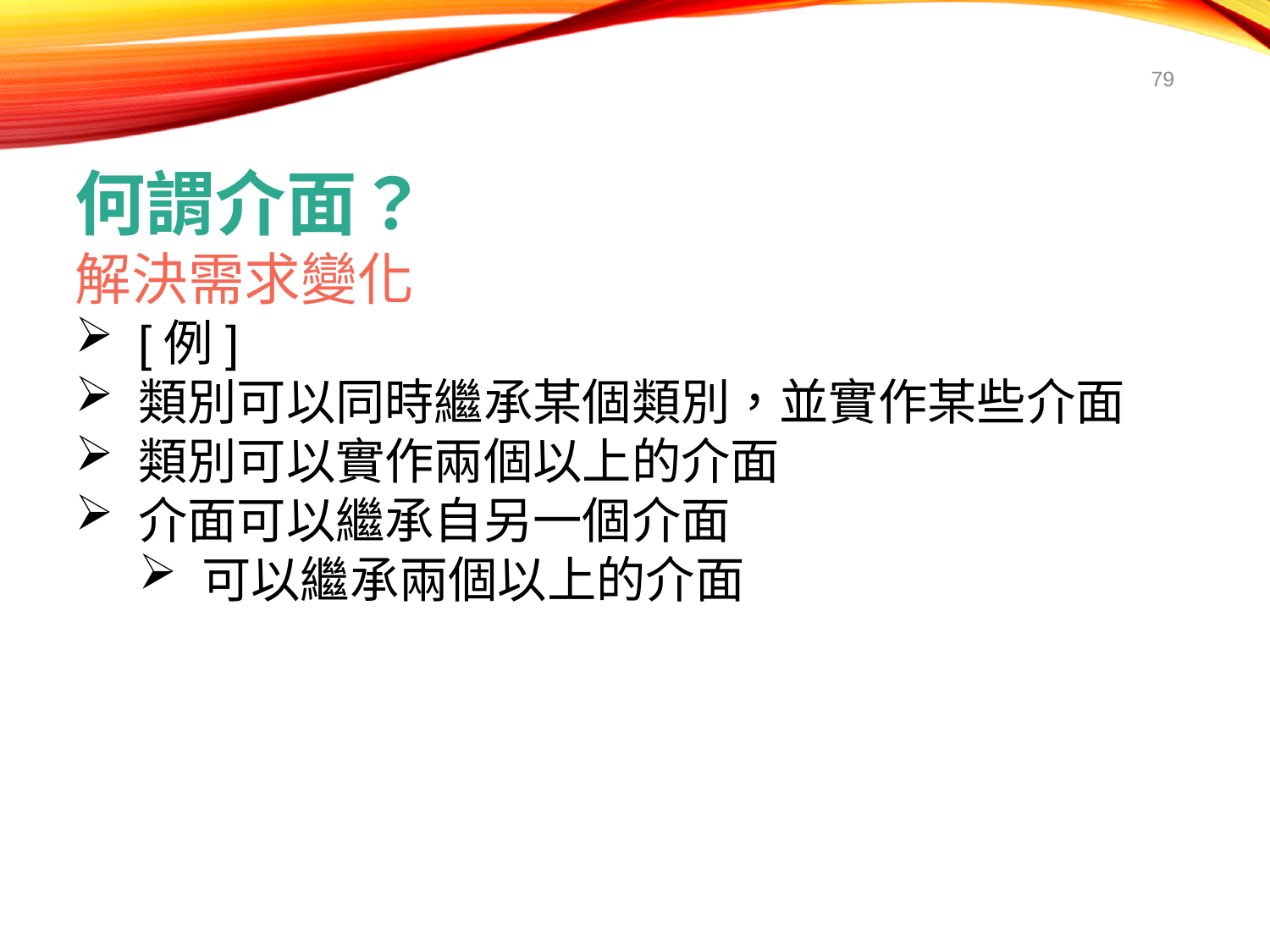

79
何謂介面？
解決需求變化
[例]
類別可以同時繼承某個類別，並實作某些介面
類別可以實作兩個以上的介面
介面可以繼承自另一個介面
可以繼承兩個以上的介面